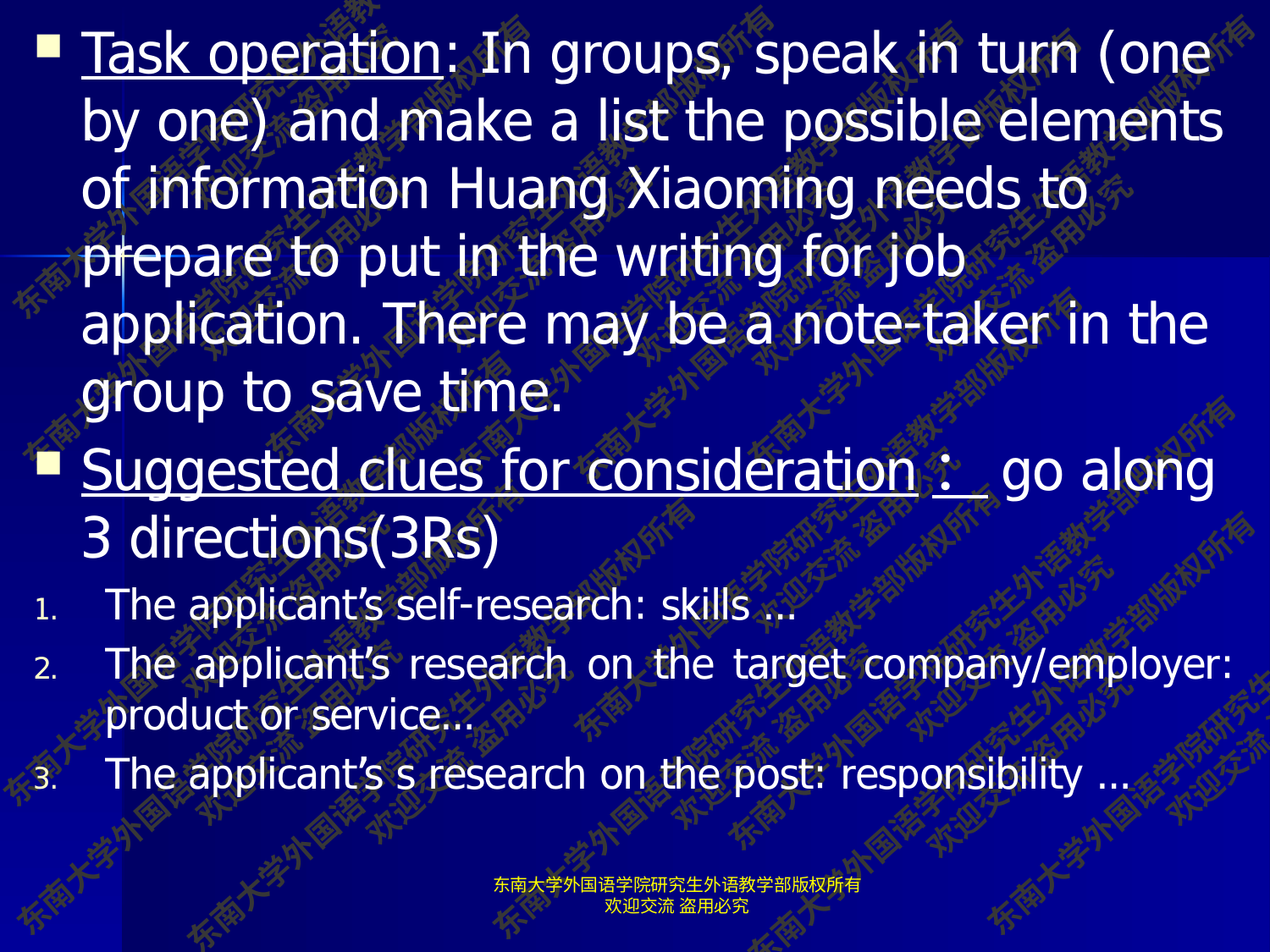

Task operation: In groups, speak in turn (one by one) and make a list the possible elements of information Huang Xiaoming needs to prepare to put in the writing for job application. There may be a note-taker in the group to save time.
Suggested clues for consideration：go along 3 directions(3Rs)
The applicant’s self-research: skills …
The applicant’s research on the target company/employer: product or service…
The applicant’s s research on the post: responsibility …

#
东南大学外国语学院研究生外语教学部版权所有 欢迎交流 盗用必究